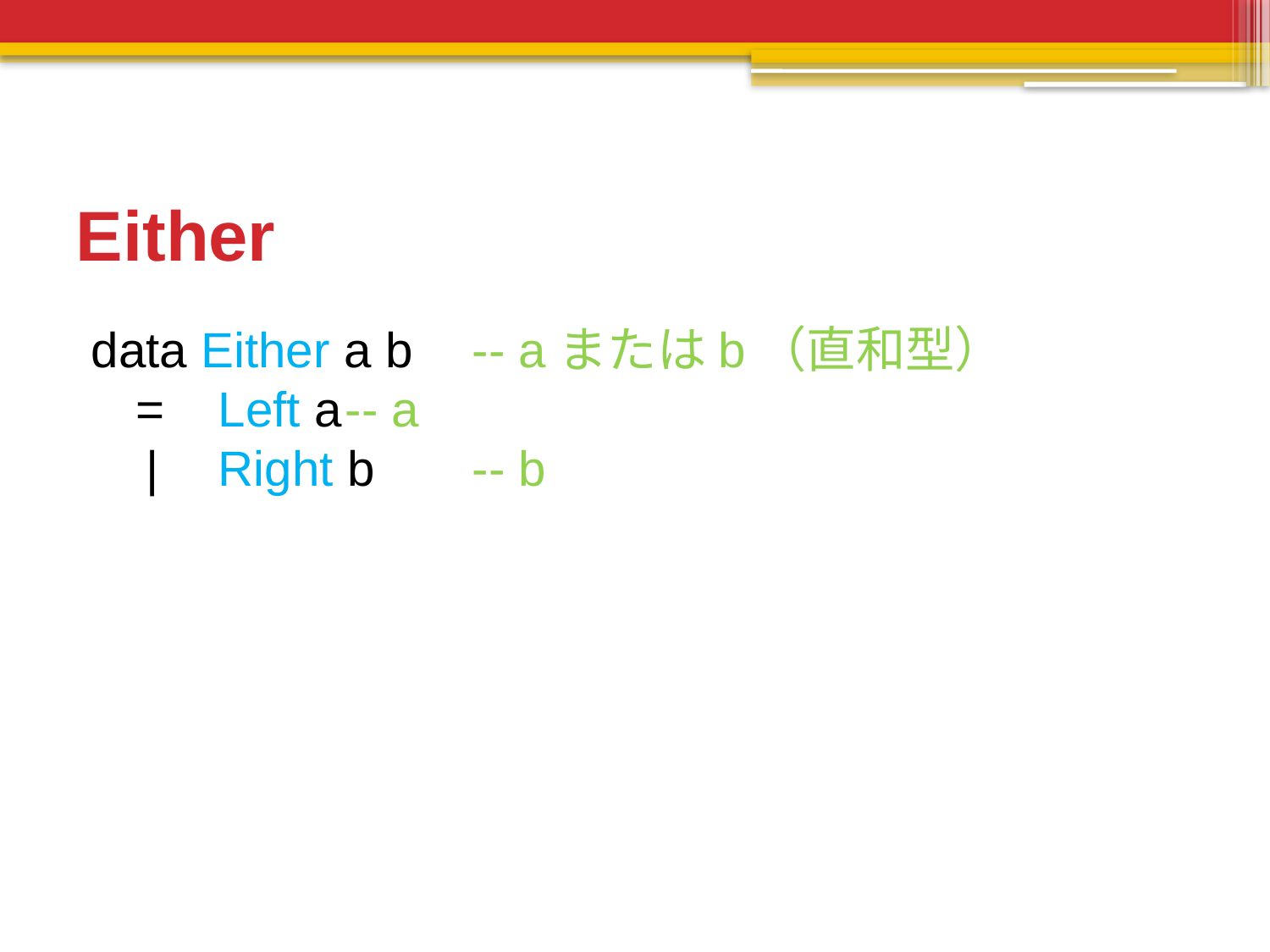

# Either
data Either a b	-- aまたはb（直和型）
   =	Left a	-- a
    |	Right b	-- b